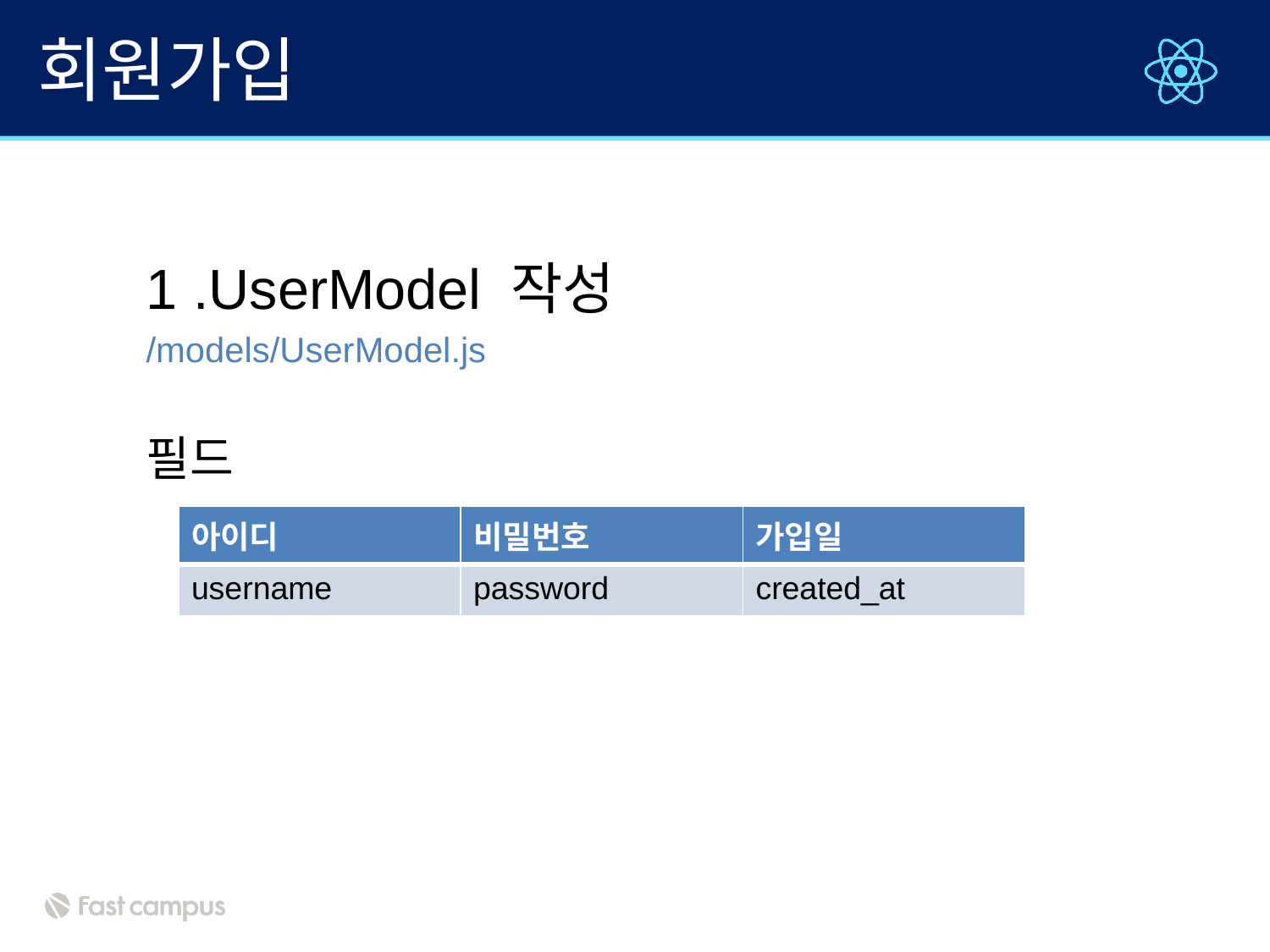

# 회원가입
1 .UserModel 작성
/models/UserModel.js

필드

| 아이디 | 비밀번호 | 가입일 |
| --- | --- | --- |
| username | password | created\_at |